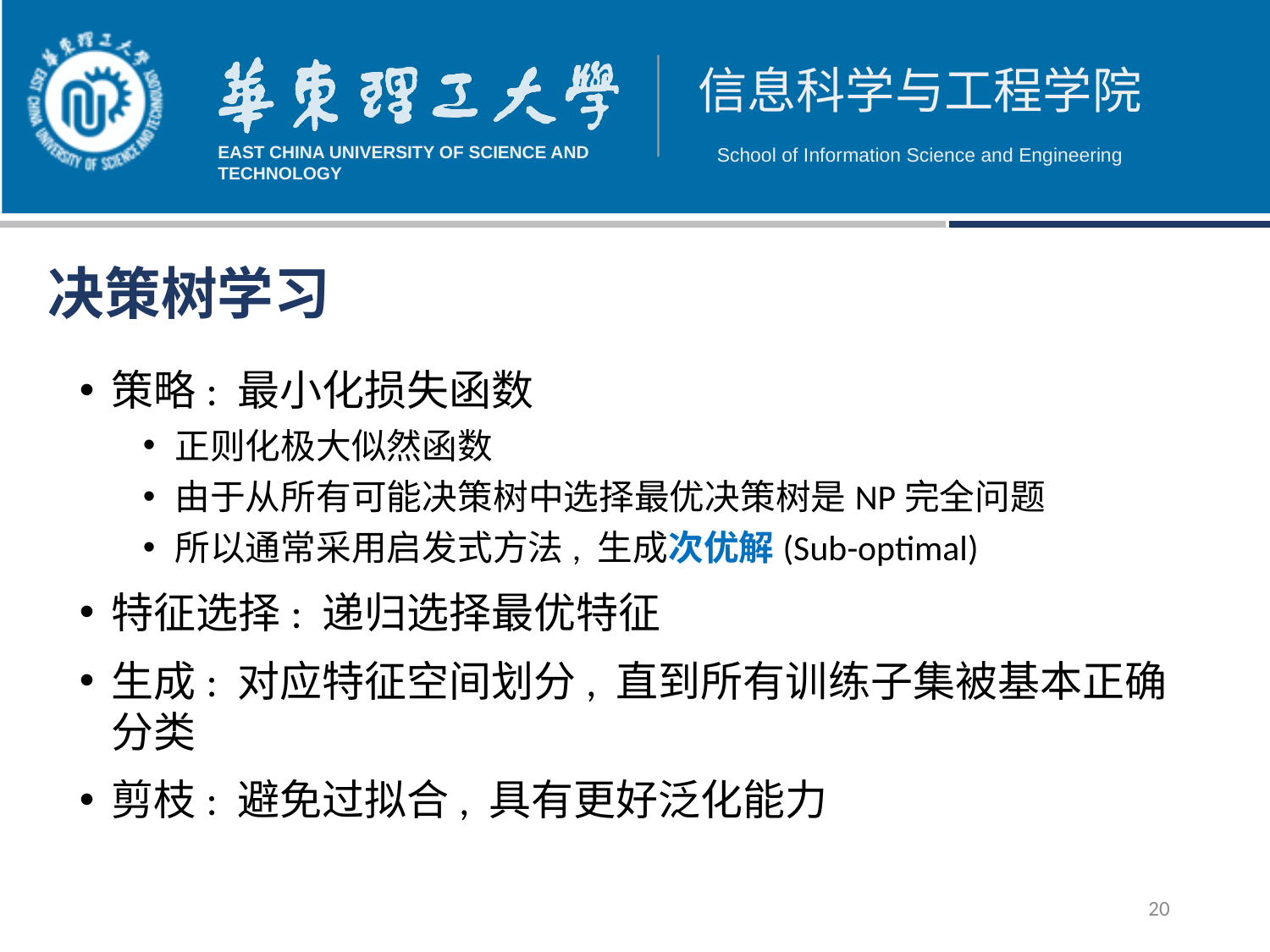

决策树学习
策略: 最小化损失函数
正则化极大似然函数
由于从所有可能决策树中选择最优决策树是NP完全问题
所以通常采用启发式方法, 生成次优解(Sub-optimal)
特征选择: 递归选择最优特征
生成: 对应特征空间划分, 直到所有训练子集被基本正确分类
剪枝: 避免过拟合, 具有更好泛化能力
20